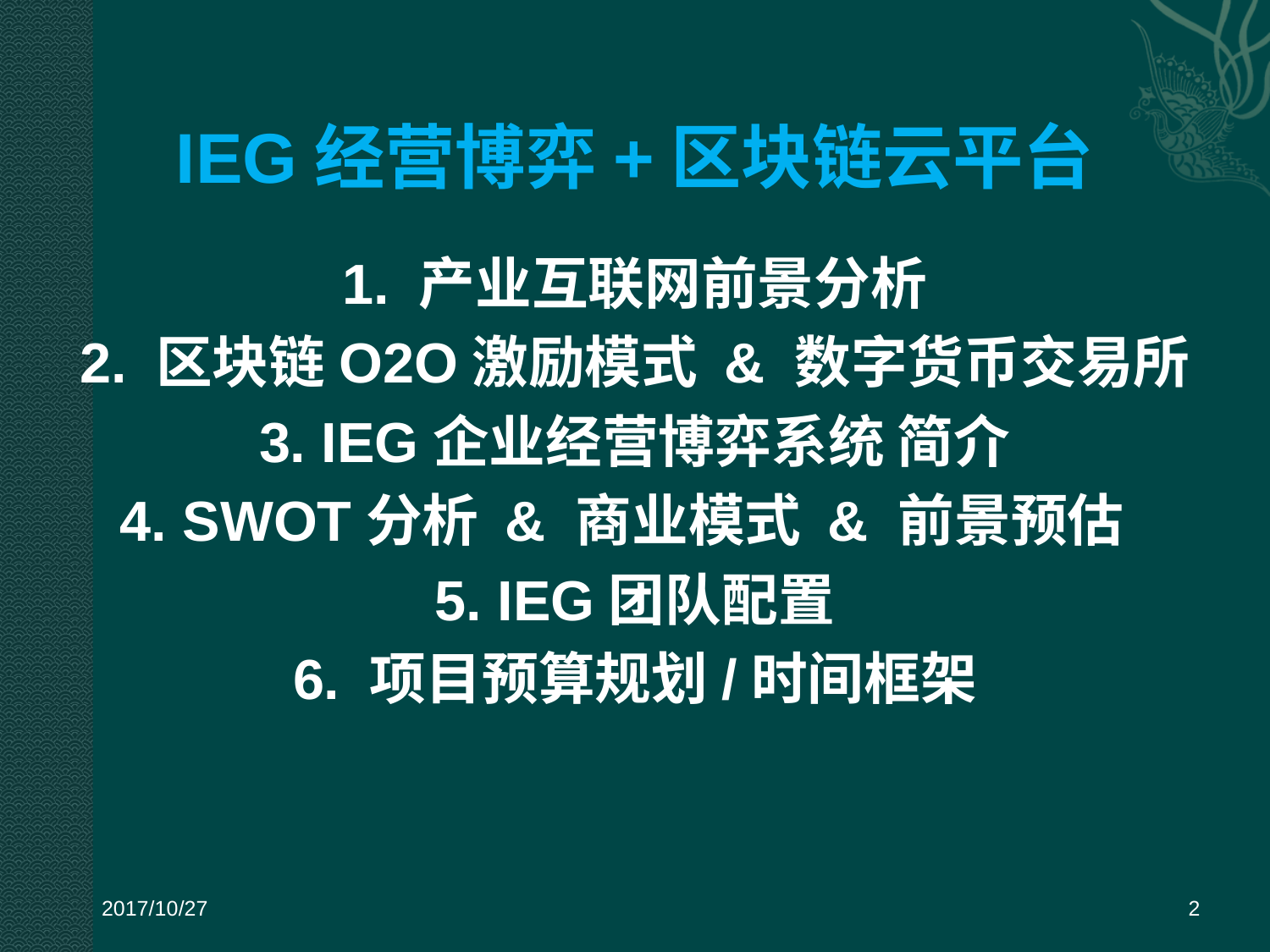

IEG经营博弈+区块链云平台

1. 产业互联网前景分析
2. 区块链O2O激励模式 & 数字货币交易所
3. IEG企业经营博弈系统 简介
4. SWOT分析 & 商业模式 & 前景预估
5. IEG团队配置
6. 项目预算规划/时间框架

2017/10/27
2